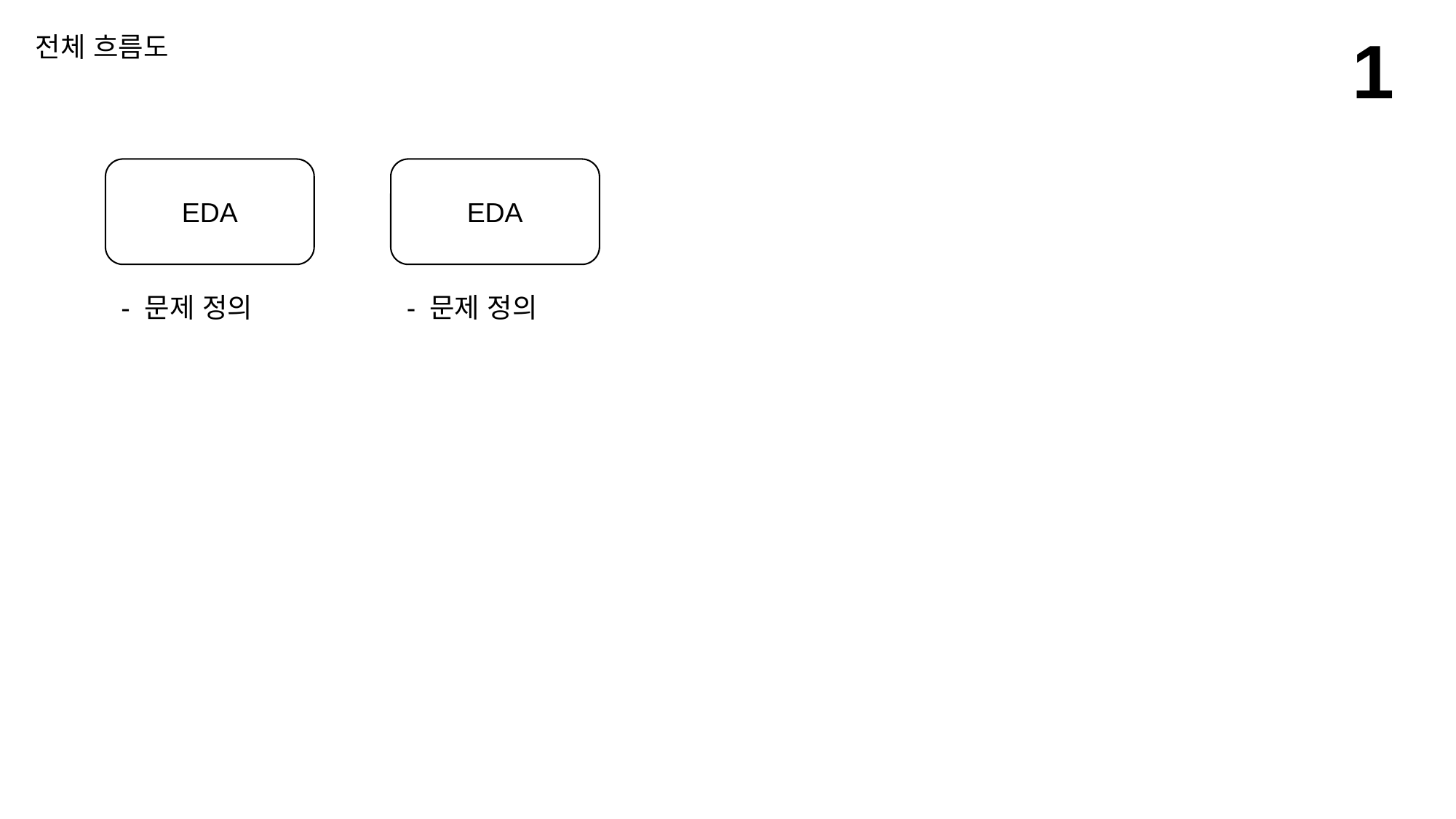

1
전체 흐름도
EDA
EDA
- 문제 정의
- 문제 정의